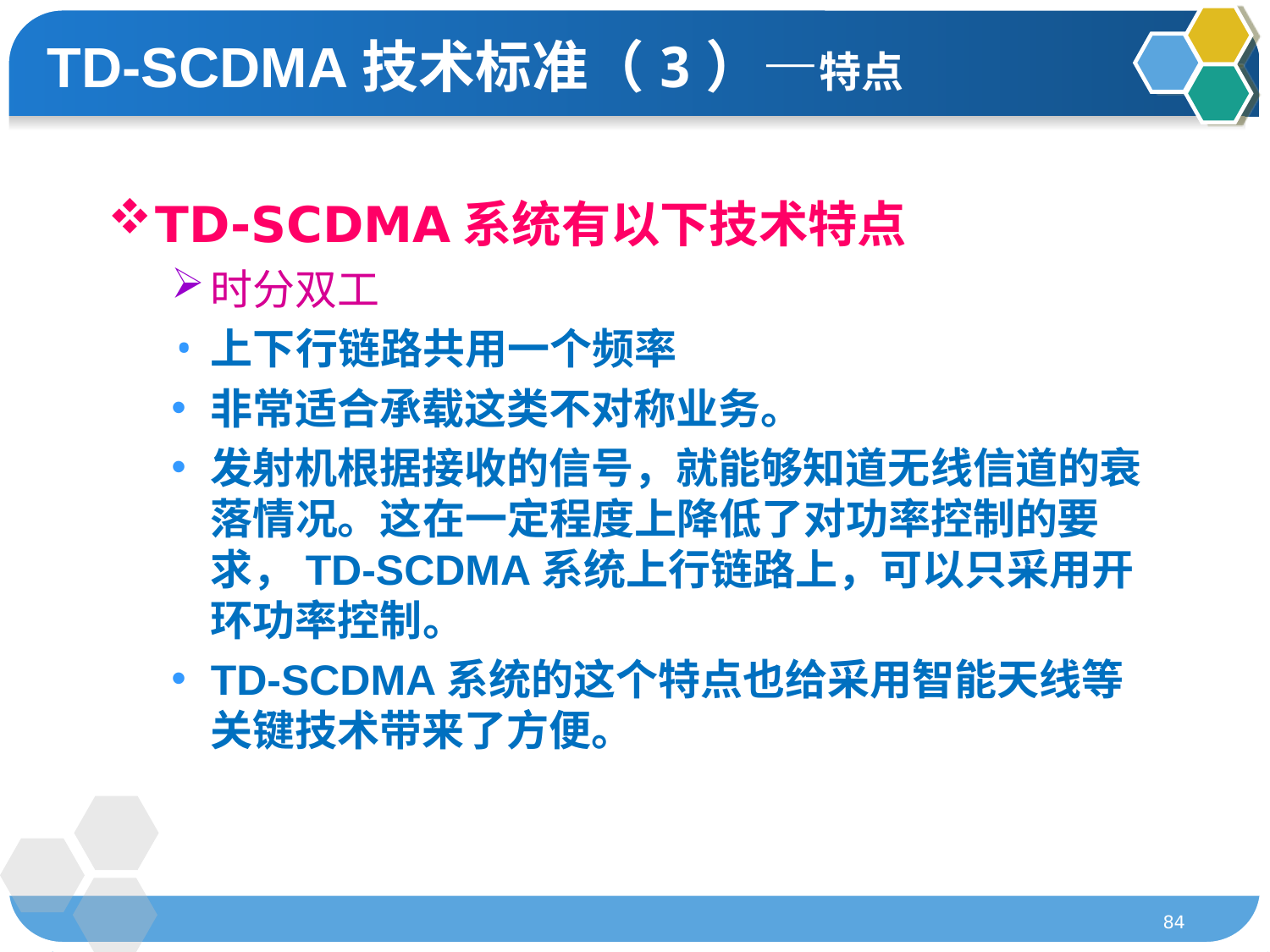

# TD-SCDMA技术标准（3）—特点
TD-SCDMA系统有以下技术特点
时分双工
上下行链路共用一个频率
非常适合承载这类不对称业务。
发射机根据接收的信号，就能够知道无线信道的衰落情况。这在一定程度上降低了对功率控制的要求，TD-SCDMA系统上行链路上，可以只采用开环功率控制。
TD-SCDMA系统的这个特点也给采用智能天线等关键技术带来了方便。